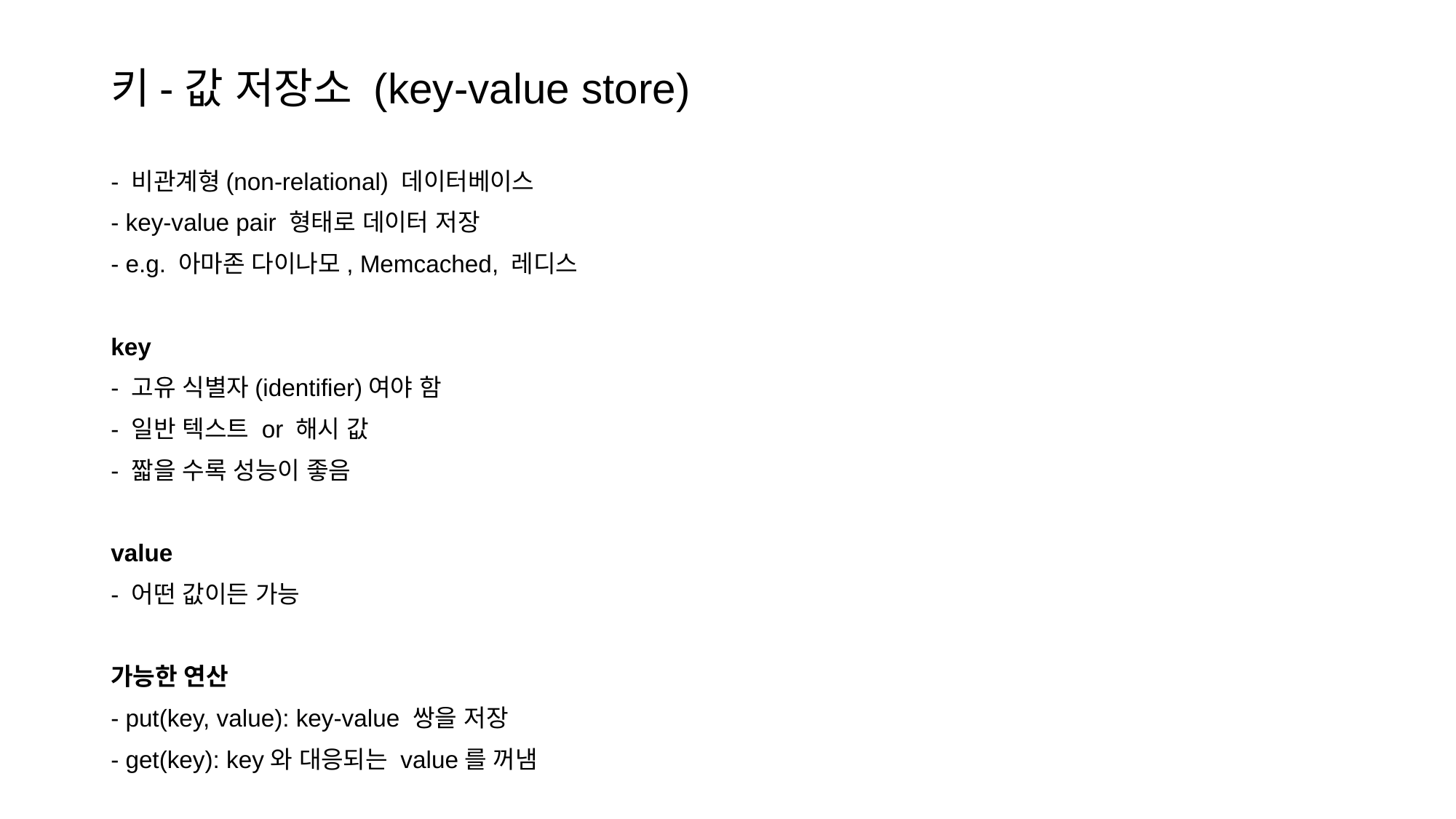

# 키-값 저장소 (key-value store)
- 비관계형(non-relational) 데이터베이스
- key-value pair 형태로 데이터 저장
- e.g. 아마존 다이나모, Memcached, 레디스

key
- 고유 식별자(identifier)여야 함
- 일반 텍스트 or 해시 값
- 짧을 수록 성능이 좋음

value
- 어떤 값이든 가능

가능한 연산
- put(key, value): key-value 쌍을 저장
- get(key): key와 대응되는 value를 꺼냄